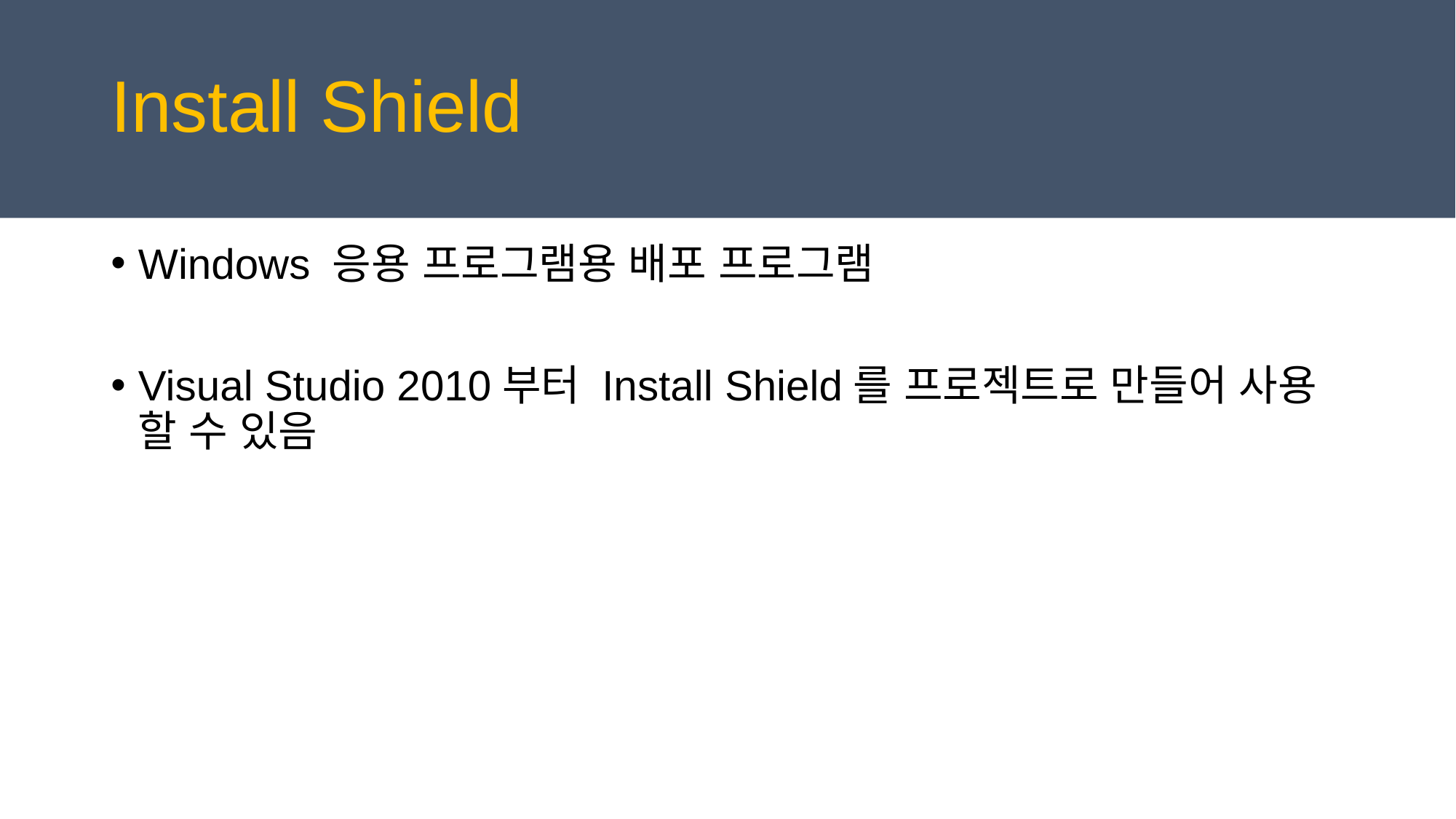

Install Shield
Windows 응용 프로그램용 배포 프로그램

Visual Studio 2010부터 Install Shield를 프로젝트로 만들어 사용 할 수 있음